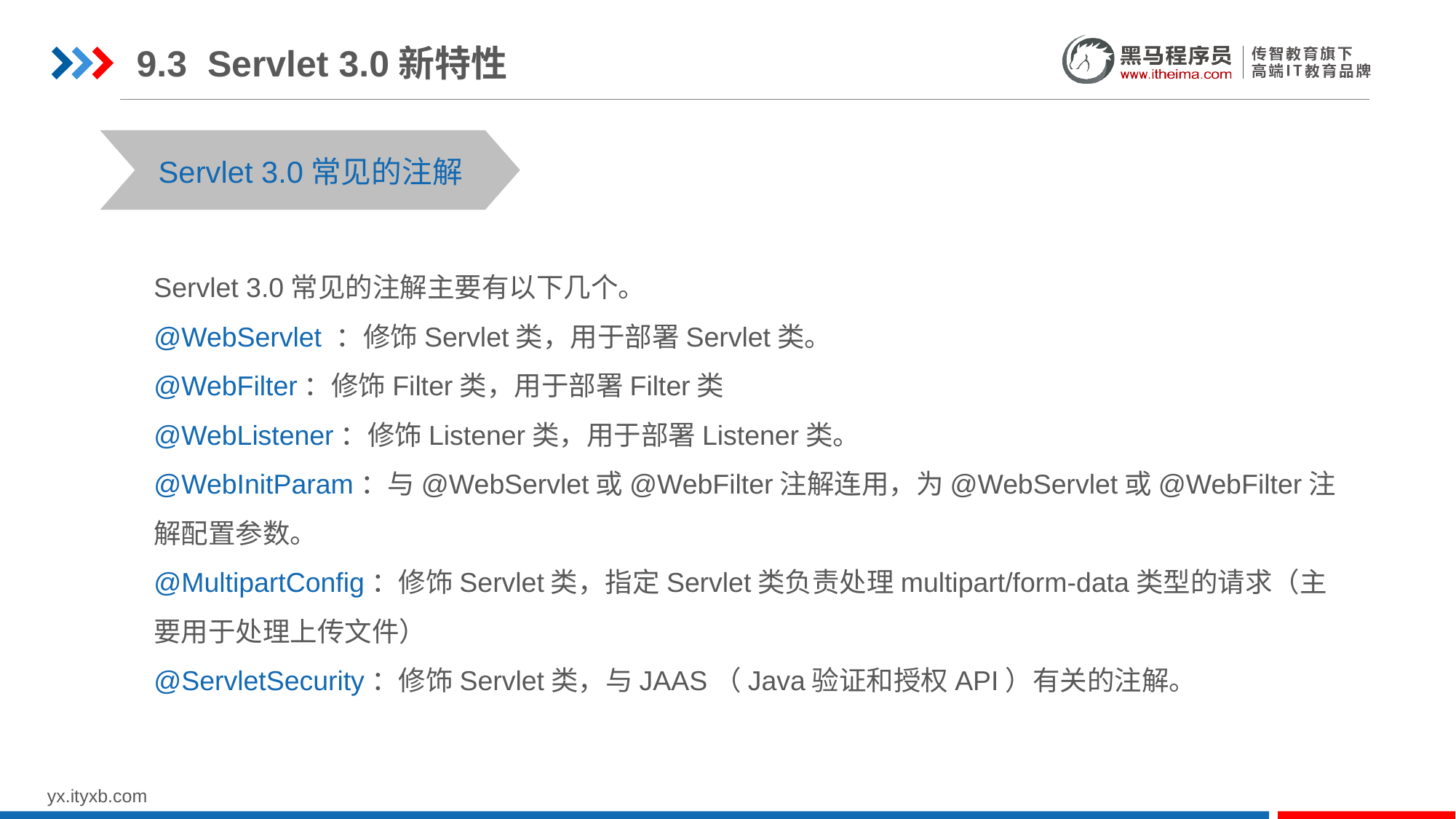

9.3  Servlet 3.0新特性

Servlet 3.0常见的注解
Servlet 3.0常见的注解主要有以下几个。
@WebServlet ：修饰Servlet类，用于部署Servlet类。
@WebFilter：修饰Filter类，用于部署Filter类
@WebListener：修饰Listener类，用于部署Listener类。
@WebInitParam：与@WebServlet或@WebFilter注解连用，为@WebServlet或@WebFilter注解配置参数。
@MultipartConfig：修饰Servlet类，指定Servlet类负责处理multipart/form-data类型的请求（主要用于处理上传文件）
@ServletSecurity：修饰Servlet类，与JAAS（Java验证和授权API）有关的注解。